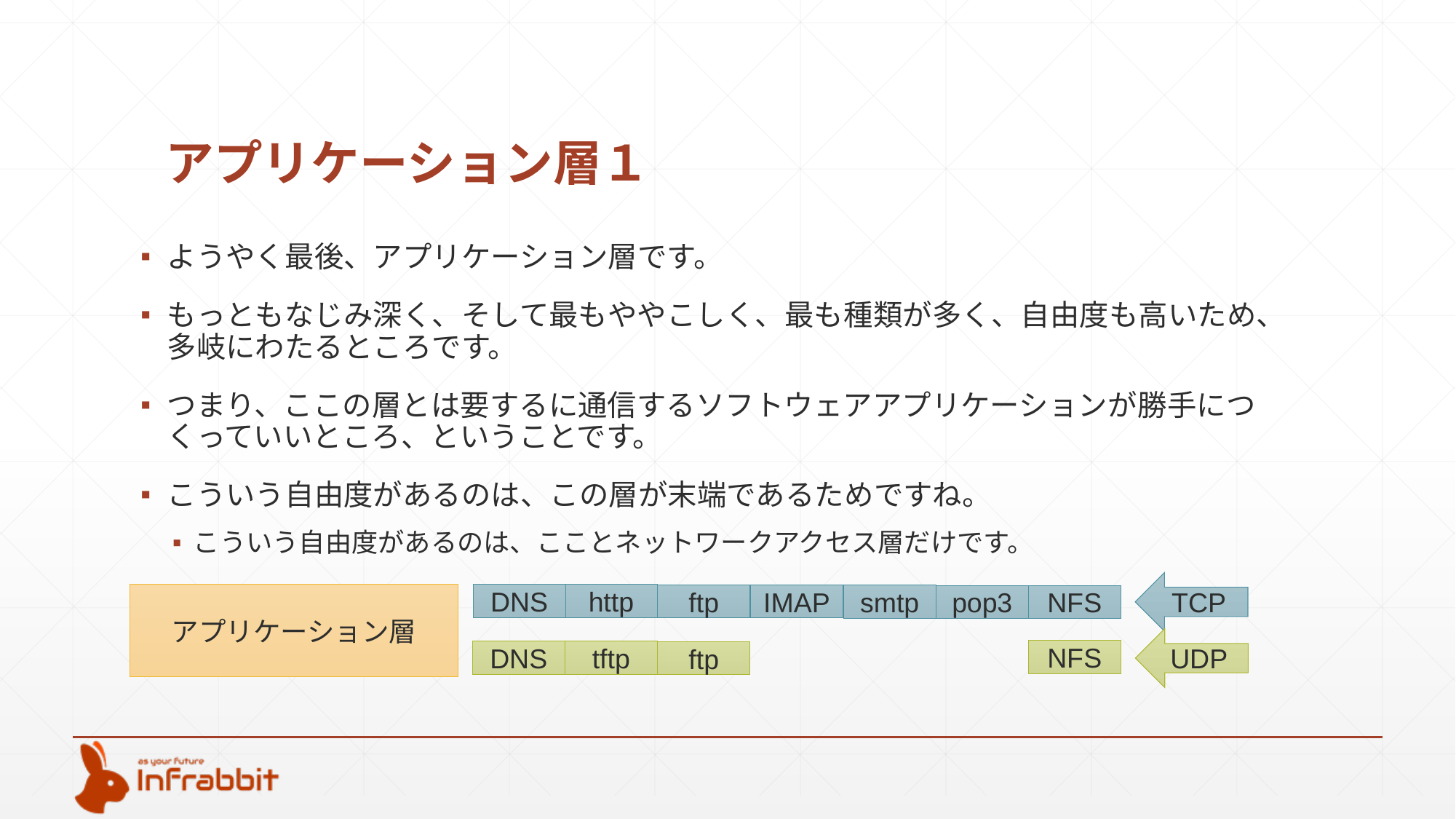

# アプリケーション層１
ようやく最後、アプリケーション層です。
もっともなじみ深く、そして最もややこしく、最も種類が多く、自由度も高いため、多岐にわたるところです。
つまり、ここの層とは要するに通信するソフトウェアアプリケーションが勝手につくっていいところ、ということです。
こういう自由度があるのは、この層が末端であるためですね。
こういう自由度があるのは、こことネットワークアクセス層だけです。
TCP
アプリケーション層
DNS
http
ftp
IMAP
smtp
pop3
NFS
UDP
NFS
tftp
DNS
ftp